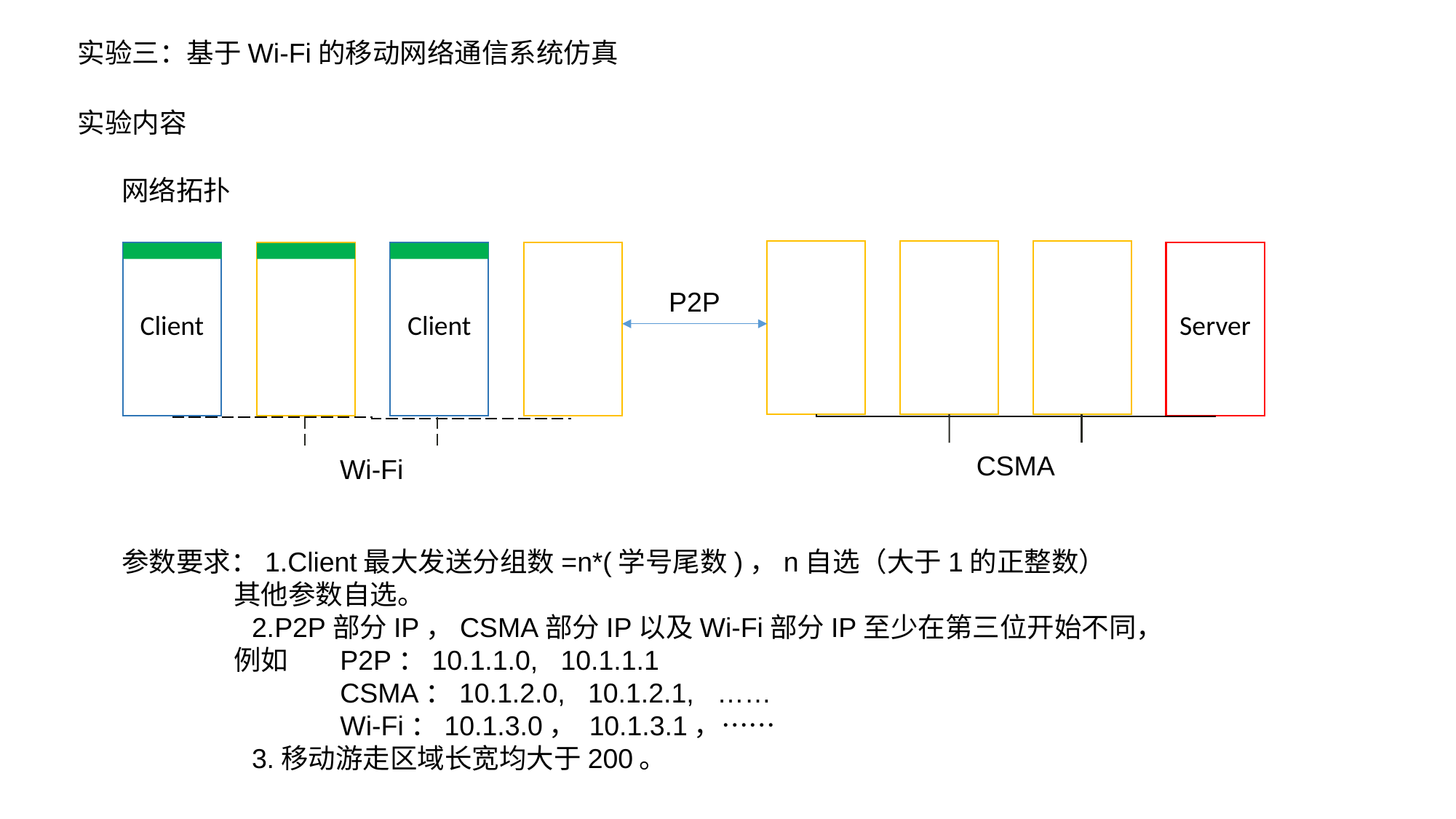

实验三：基于Wi-Fi的移动网络通信系统仿真
实验内容
网络拓扑

P2P
Client
Client
Server
CSMA
Wi-Fi
参数要求：1.Client最大发送分组数=n*(学号尾数)，n自选（大于1的正整数）
                 其他参数自选。
                 2.P2P部分IP，CSMA部分IP以及Wi-Fi部分IP至少在第三位开始不同，
                 例如	P2P：10.1.1.0,   10.1.1.1
		CSMA：10.1.2.0,   10.1.2.1,   ……
		Wi-Fi：10.1.3.0， 10.1.3.1，……
                 3.移动游走区域长宽均大于200。